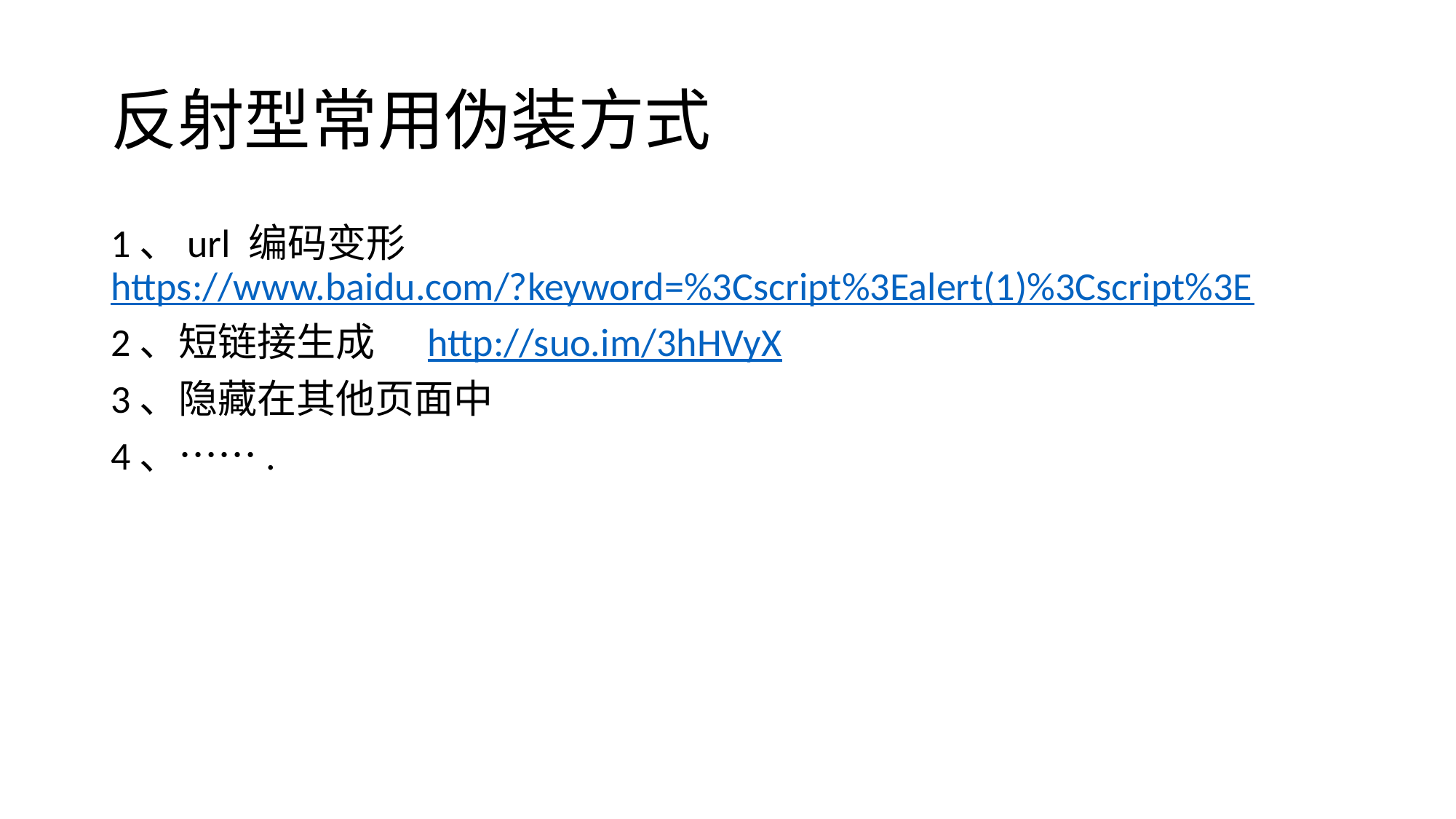

# 反射型常用伪装方式
1、url 编码变形https://www.baidu.com/?keyword=%3Cscript%3Ealert(1)%3Cscript%3E
2、短链接生成     http://suo.im/3hHVyX
3、隐藏在其他页面中
4、…….